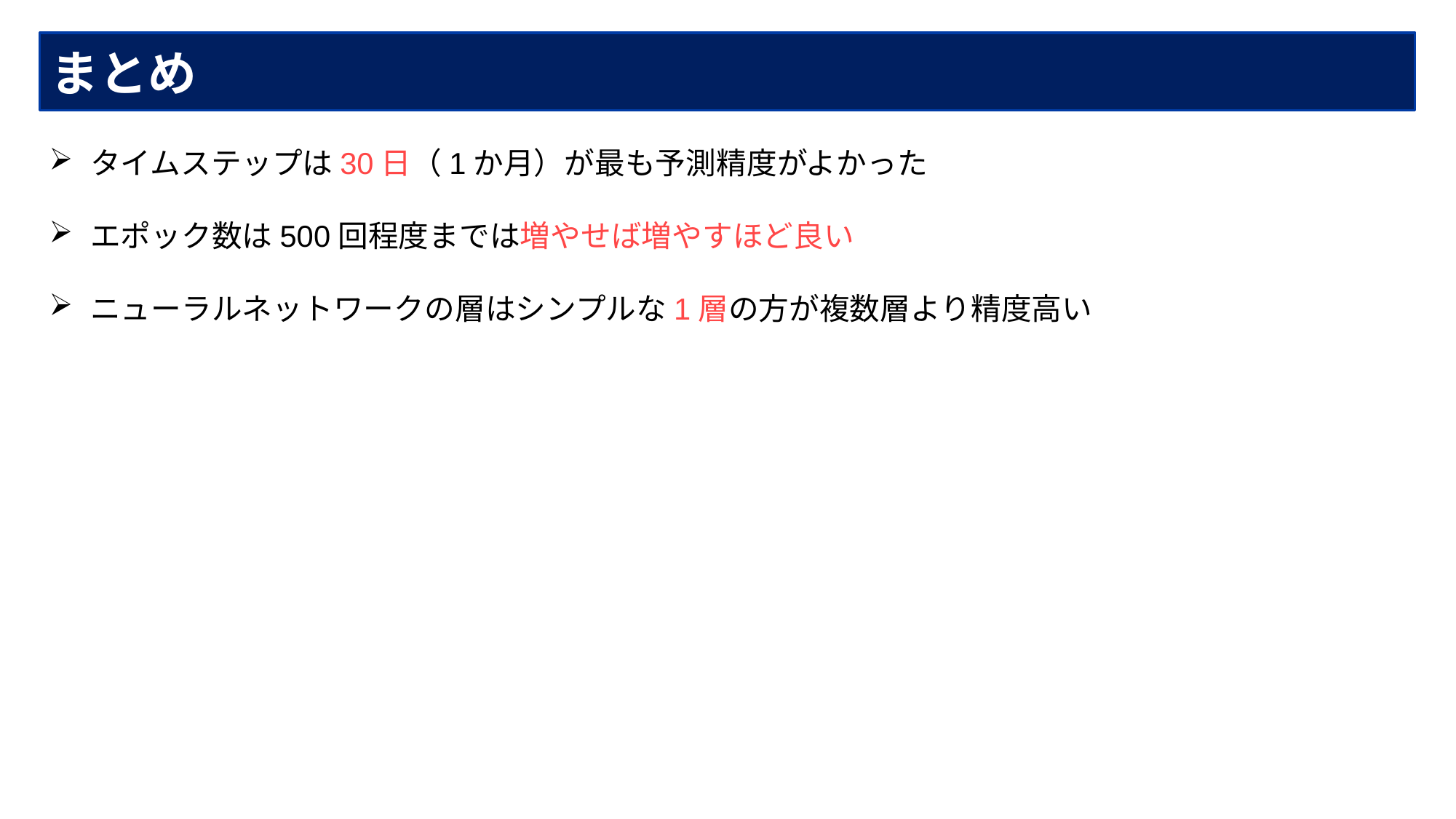

# まとめ
タイムステップは30日（1か月）が最も予測精度がよかった

エポック数は500回程度までは増やせば増やすほど良い

ニューラルネットワークの層はシンプルな1層の方が複数層より精度高い